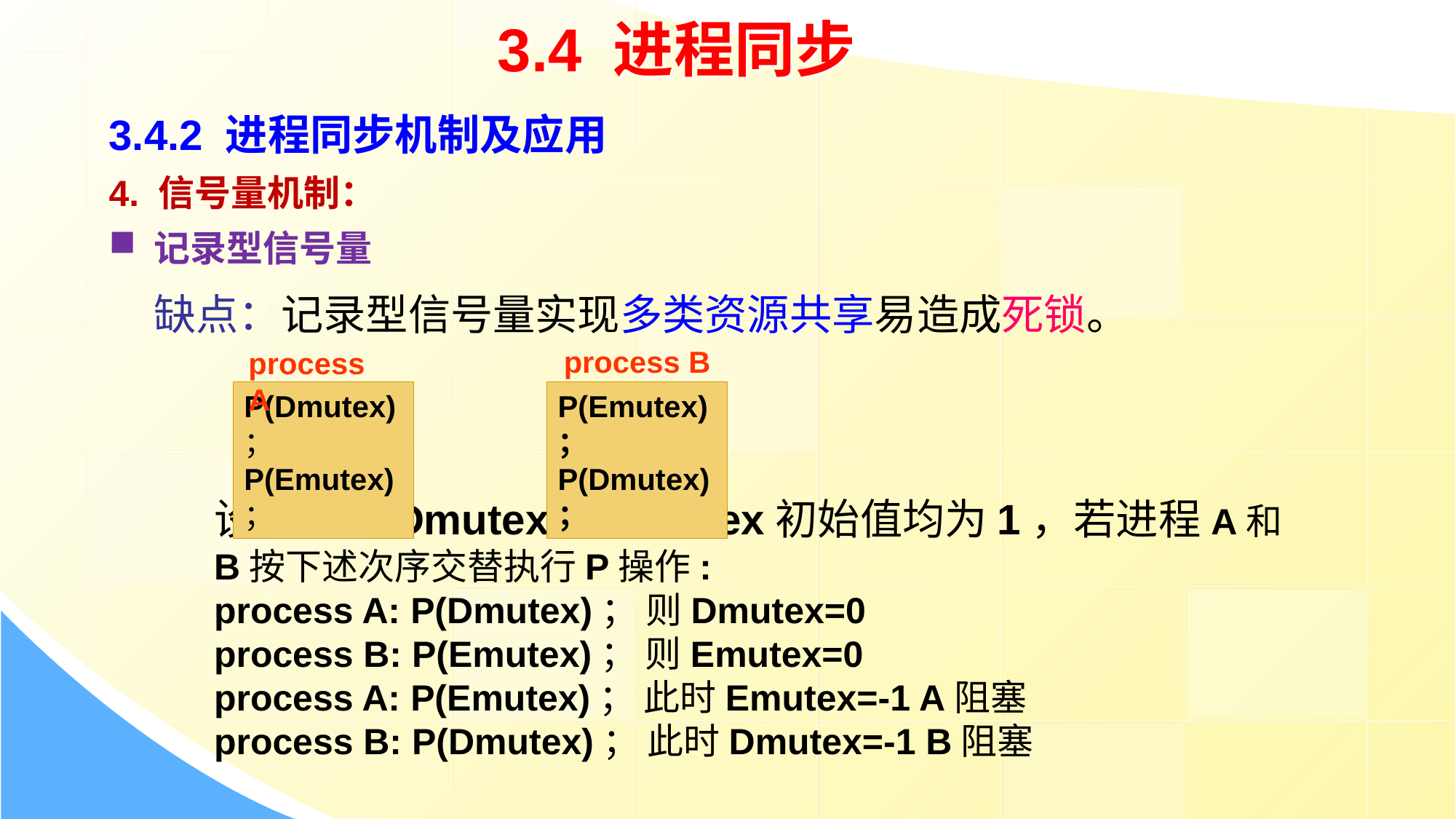

3.4 进程同步
3.4.2 进程同步机制及应用
4. 信号量机制：
 记录型信号量

缺点：记录型信号量实现多类资源共享易造成死锁。
process B
process A
P(Dmutex)；
P(Emutex)；
P(Emutex)；
P(Dmutex)；
设信号量Dmutex、Emutex初始值均为1，若进程A和B按下述次序交替执行P操作:
process A: P(Dmutex)； 则Dmutex=0
process B: P(Emutex)； 则Emutex=0
process A: P(Emutex)； 此时Emutex=-1 A阻塞
process B: P(Dmutex)； 此时Dmutex=-1 B阻塞